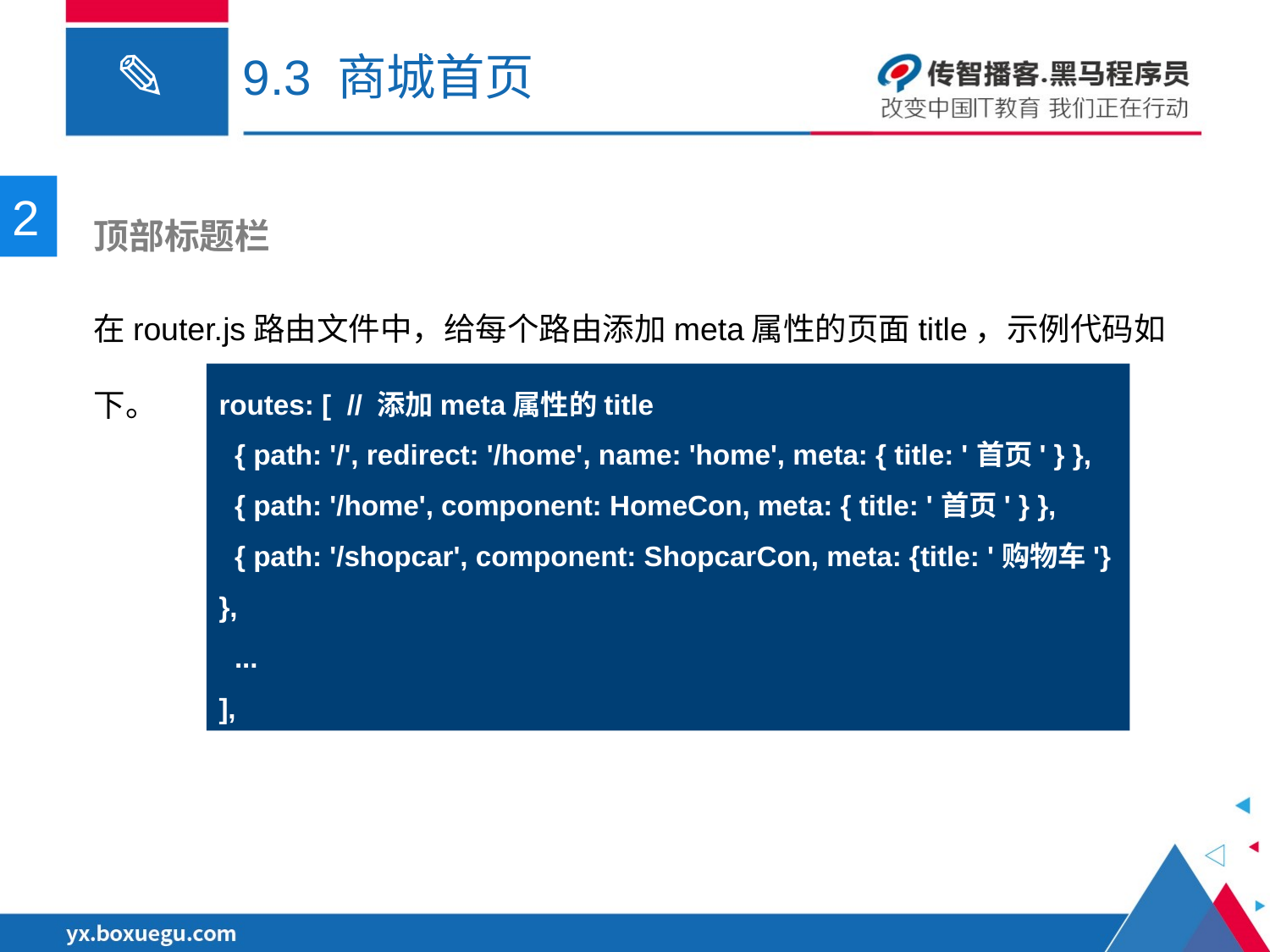

# 9.3 商城首页

2
  顶部标题栏
在router.js路由文件中，给每个路由添加meta属性的页面title，示例代码如下。
routes: [  // 添加meta属性的title
  { path: '/', redirect: '/home', name: 'home', meta: { title: '首页' } },
  { path: '/home', component: HomeCon, meta: { title: '首页' } },
  { path: '/shopcar', component: ShopcarCon, meta: {title: '购物车'} },
  ...
],